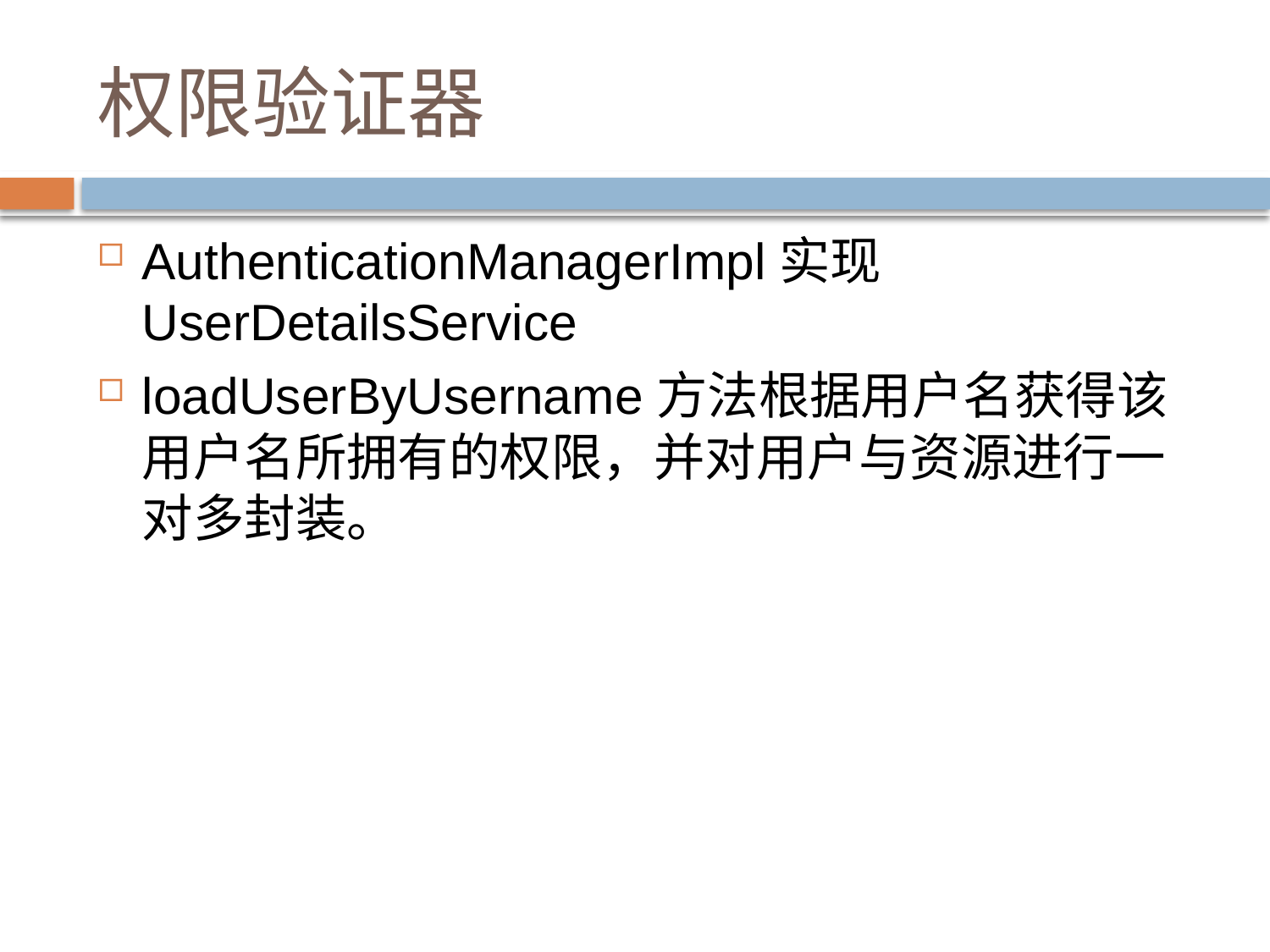

# 权限验证器
AuthenticationManagerImpl实现UserDetailsService
loadUserByUsername方法根据用户名获得该用户名所拥有的权限，并对用户与资源进行一对多封装。